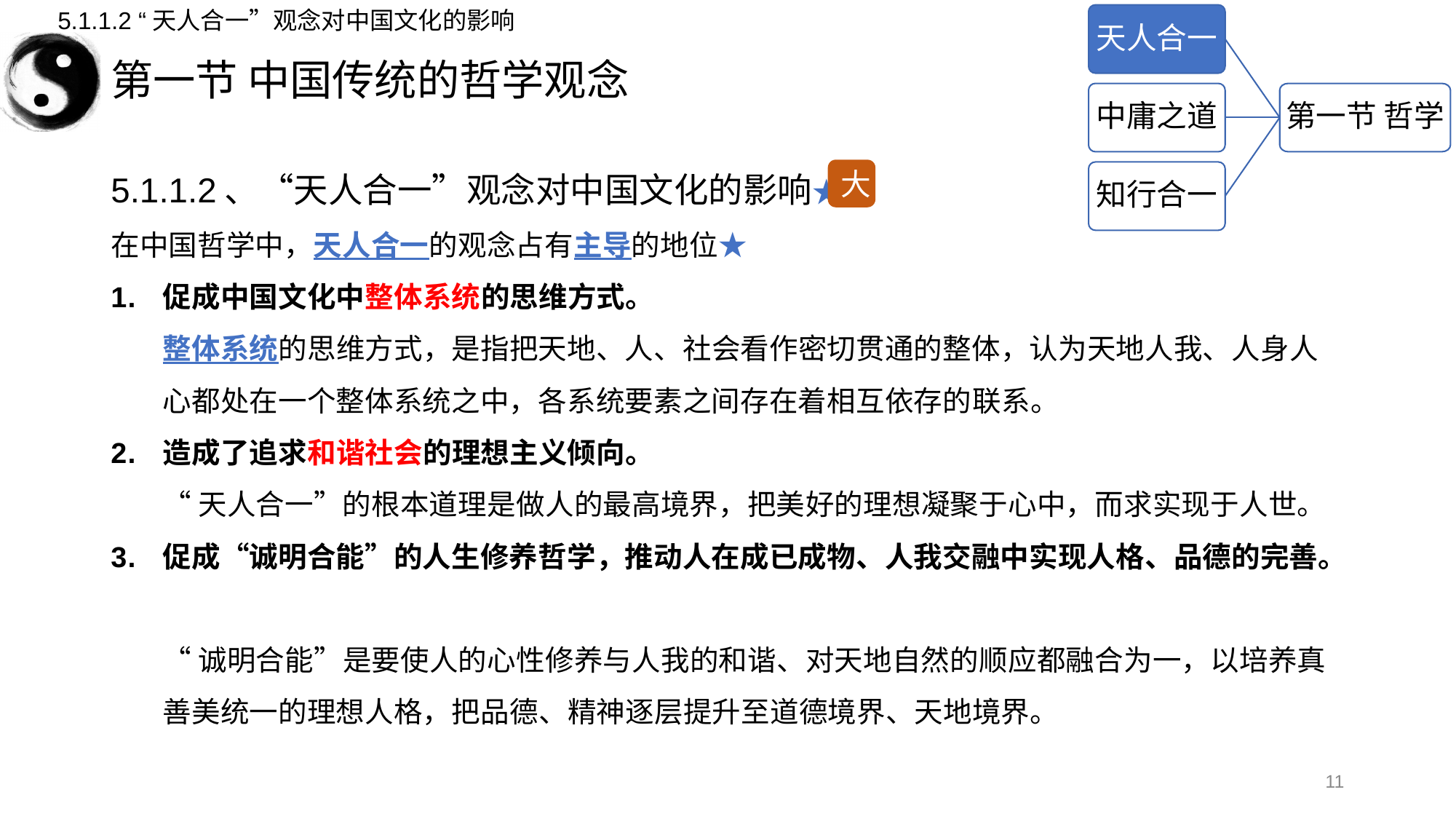

5.1.1.2 “天人合一”观念对中国文化的影响
天人合一
# 第一节 中国传统的哲学观念

中庸之道
第一节 哲学

5.1.1.2、“天人合一”观念对中国文化的影响★★
在中国哲学中，天人合一的观念占有主导的地位★
促成中国文化中整体系统的思维方式。
整体系统的思维方式，是指把天地、人、社会看作密切贯通的整体，认为天地人我、人身人心都处在一个整体系统之中，各系统要素之间存在着相互依存的联系。
造成了追求和谐社会的理想主义倾向。
“天人合一”的根本道理是做人的最高境界，把美好的理想凝聚于心中，而求实现于人世。
促成“诚明合能”的人生修养哲学，推动人在成已成物、人我交融中实现人格、品德的完善。
“诚明合能”是要使人的心性修养与人我的和谐、对天地自然的顺应都融合为一，以培养真善美统一的理想人格，把品德、精神逐层提升至道德境界、天地境界。

大
知行合一
11